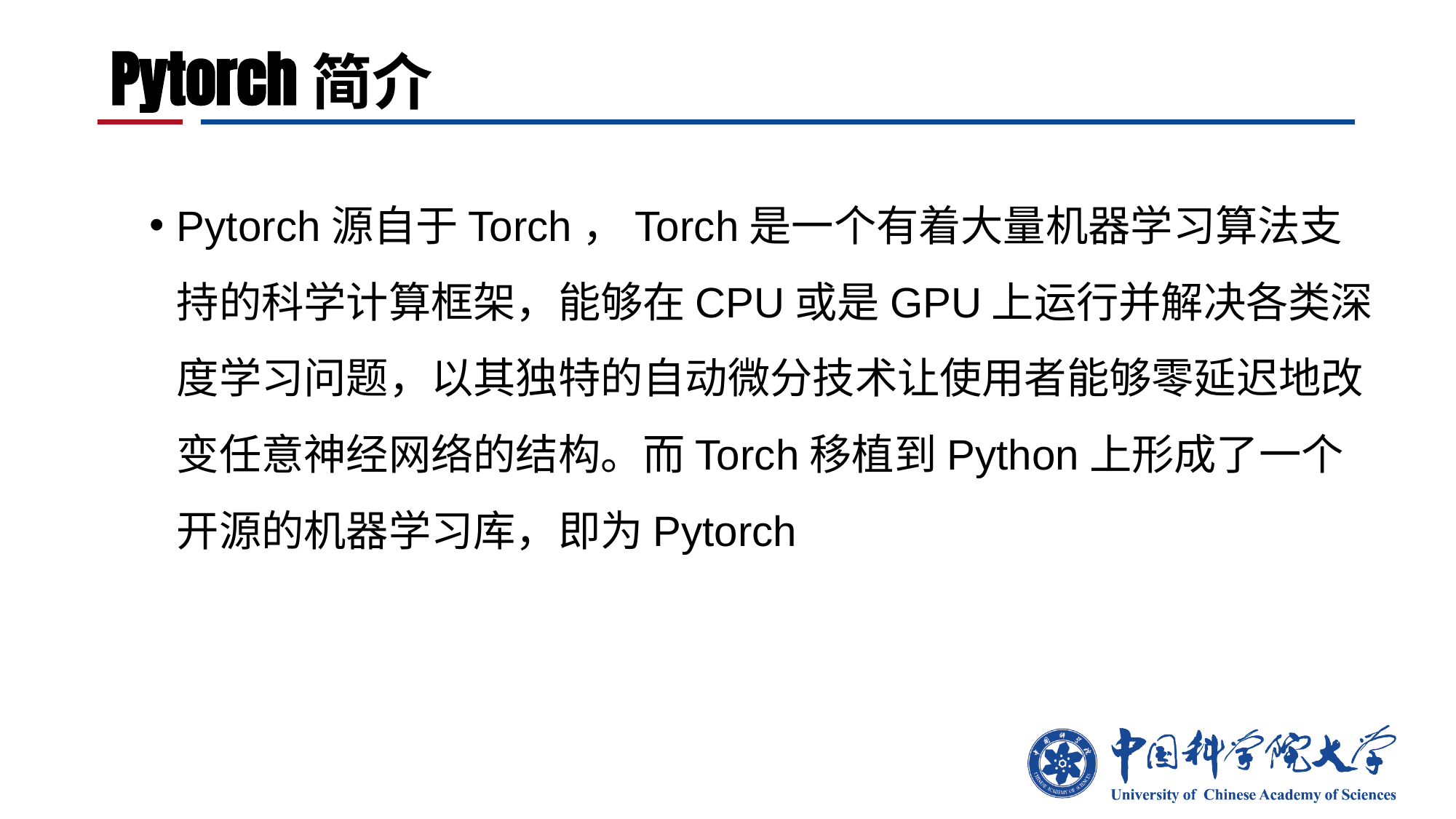

# Pytorch简介
Pytorch源自于Torch，Torch是一个有着大量机器学习算法支持的科学计算框架，能够在CPU或是GPU上运行并解决各类深度学习问题，以其独特的自动微分技术让使用者能够零延迟地改变任意神经网络的结构。而Torch移植到Python上形成了一个开源的机器学习库，即为Pytorch